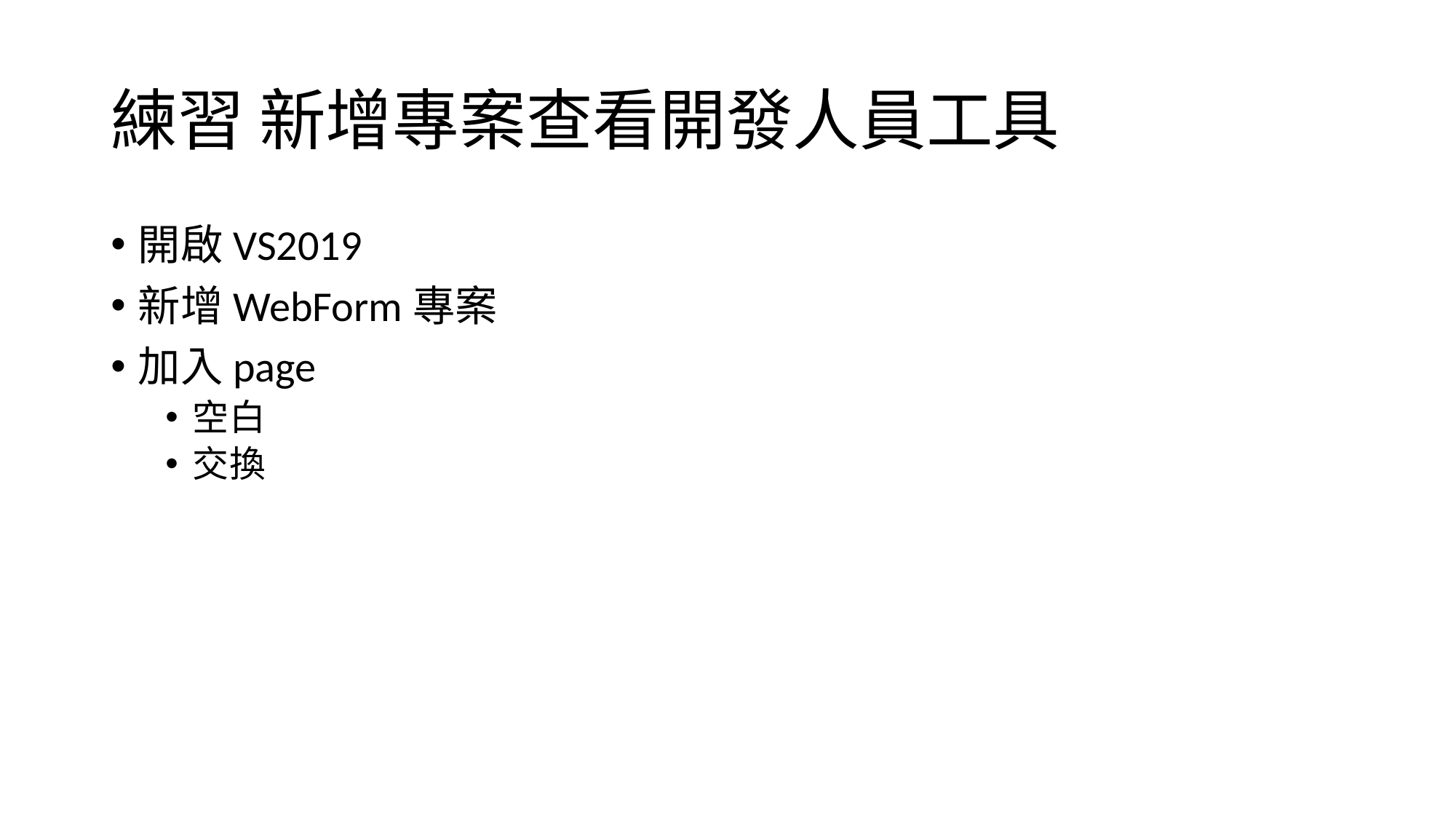

# 練習 新增專案查看開發人員工具
開啟VS2019
新增WebForm專案
加入page
空白
交換